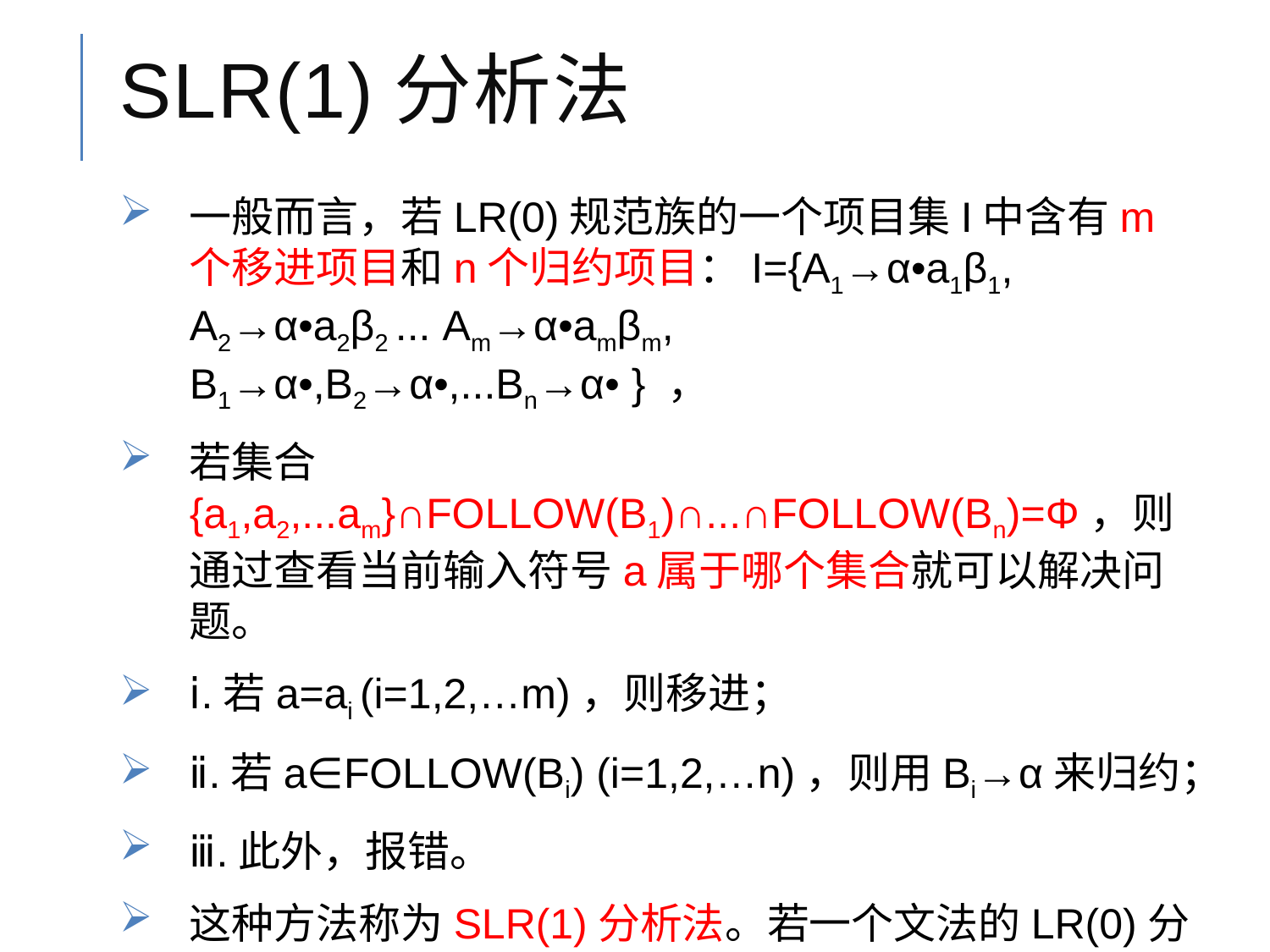

# SLR(1)分析法
一般而言，若LR(0)规范族的一个项目集I中含有m个移进项目和n个归约项目：I={A1→α•a1β1, A2→α•a2β2 ... Am→α•amβm, B1→α•,B2→α•,...Bn→α• } ，
若集合{a1,a2,...am}∩FOLLOW(B1)∩...∩FOLLOW(Bn)=Φ，则通过查看当前输入符号a属于哪个集合就可以解决问题。
ⅰ.若a=ai (i=1,2,…m)，则移进；
ⅱ.若a∈FOLLOW(Bi) (i=1,2,…n)，则用Bi→α来归约；
ⅲ.此外，报错。
这种方法称为SLR(1)分析法。若一个文法的LR(0)分析表中所含有的动作冲突都能用上述方法解决，则称这个文法是SLR(1)文法。
58